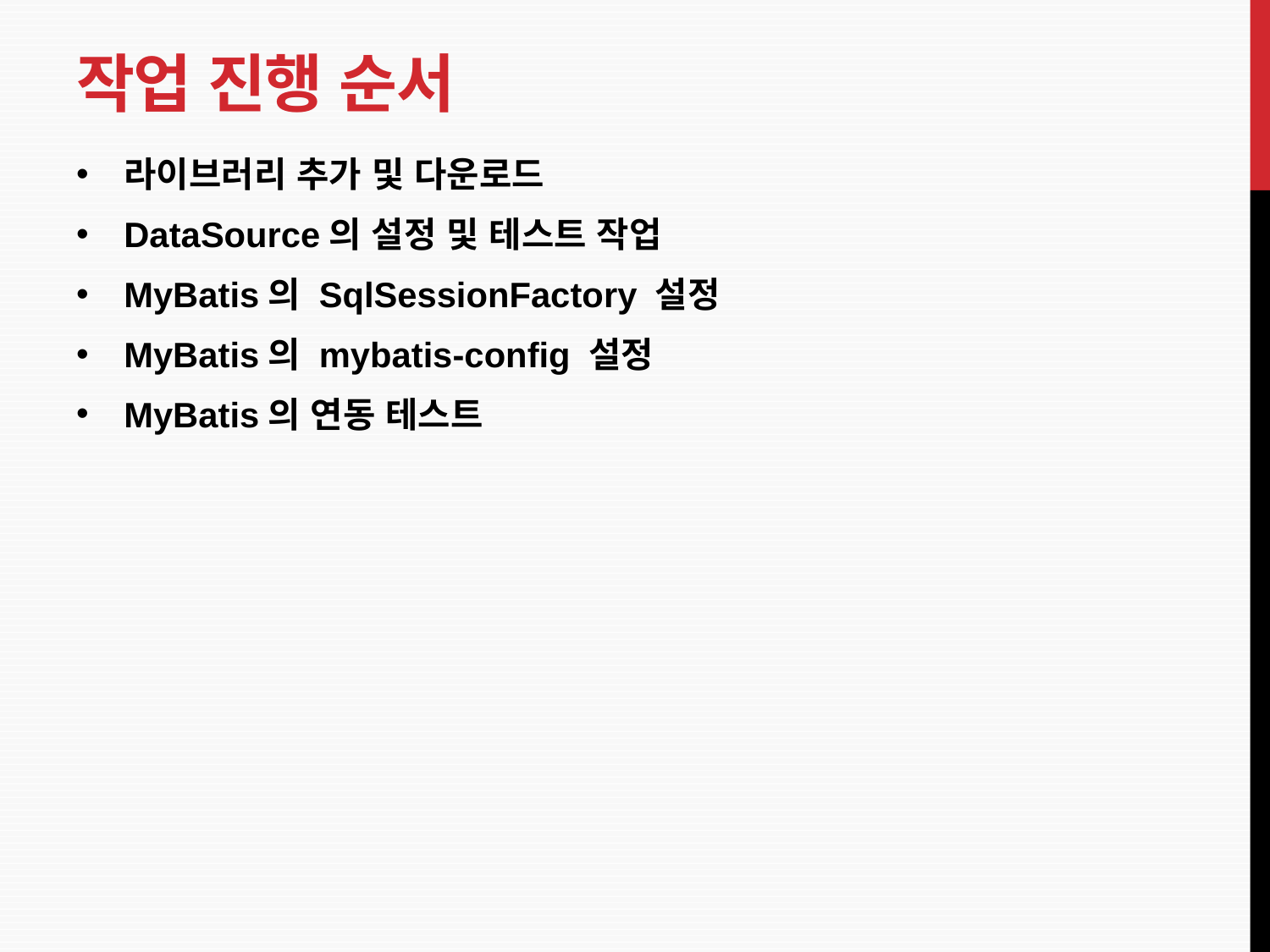

# 작업 진행 순서
라이브러리 추가 및 다운로드
DataSource의 설정 및 테스트 작업
MyBatis의 SqlSessionFactory 설정
MyBatis의 mybatis-config 설정
MyBatis의 연동 테스트